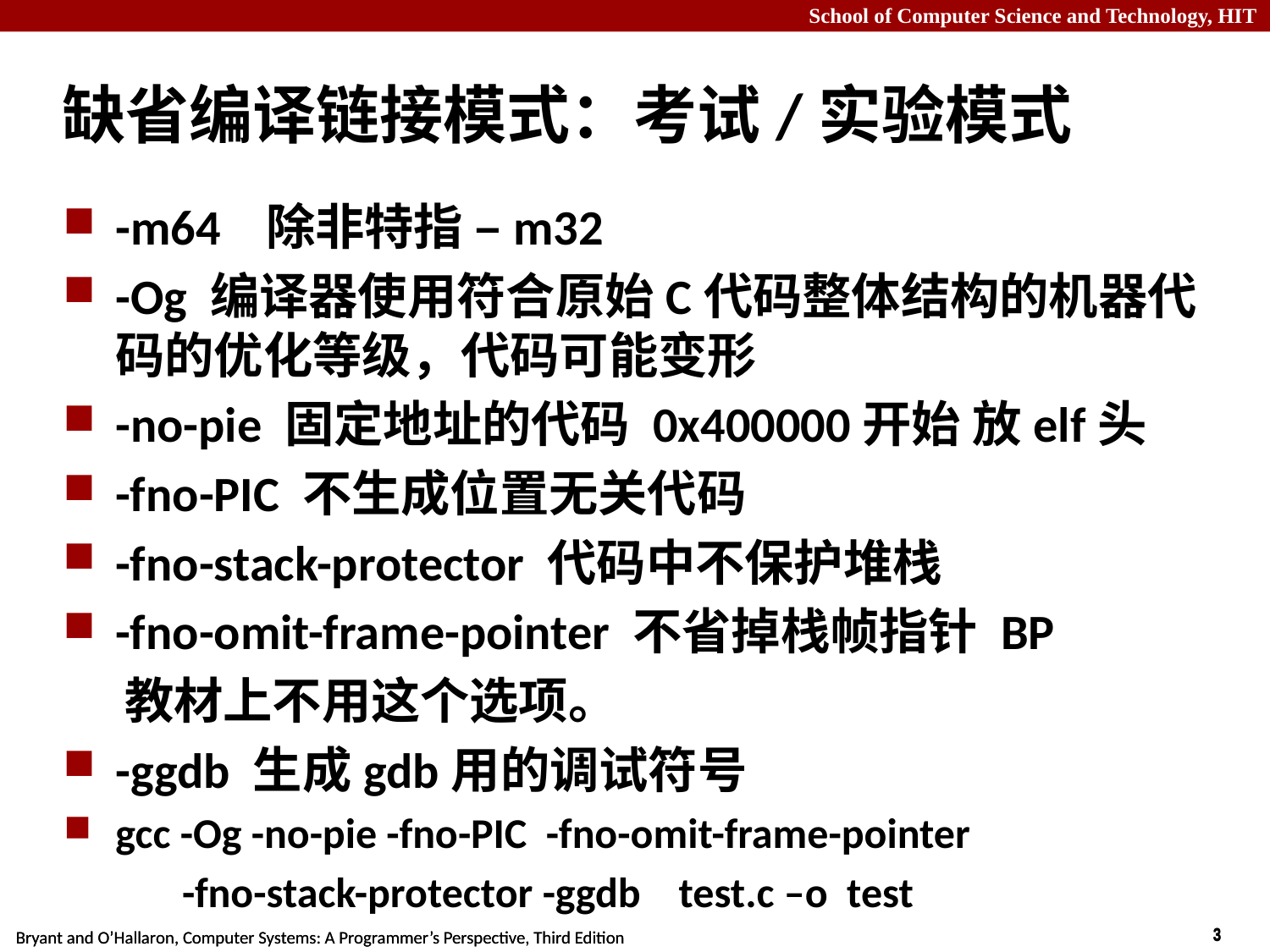

# 缺省编译链接模式：考试/实验模式
-m64   除非特指 –m32
-Og 编译器使用符合原始C代码整体结构的机器代码的优化等级，代码可能变形
-no-pie 固定地址的代码 0x400000开始 放elf头
-fno-PIC 不生成位置无关代码
-fno-stack-protector 代码中不保护堆栈
-fno-omit-frame-pointer 不省掉栈帧指针 BP
    教材上不用这个选项。
-ggdb 生成gdb用的调试符号
gcc -Og -no-pie -fno-PIC  -fno-omit-frame-pointer
            -fno-stack-protector -ggdb    test.c –o  test